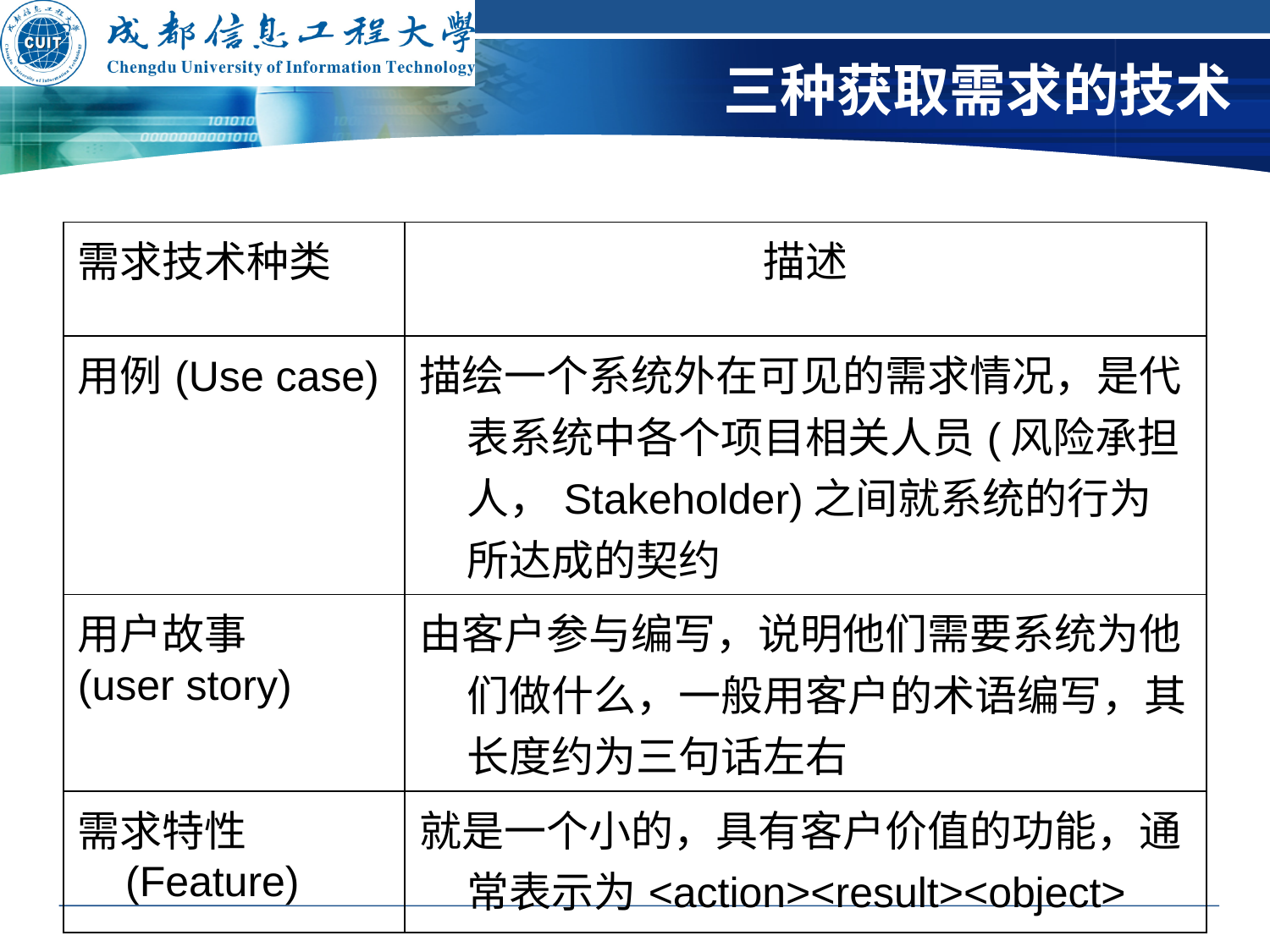

# 三种获取需求的技术
| 需求技术种类 | 描述 |
| --- | --- |
| 用例(Use case) | 描绘一个系统外在可见的需求情况，是代表系统中各个项目相关人员(风险承担人，Stakeholder)之间就系统的行为所达成的契约 |
| 用户故事 (user story) | 由客户参与编写，说明他们需要系统为他们做什么，一般用客户的术语编写，其长度约为三句话左右 |
| 需求特性(Feature) | 就是一个小的，具有客户价值的功能，通常表示为<action><result><object> |